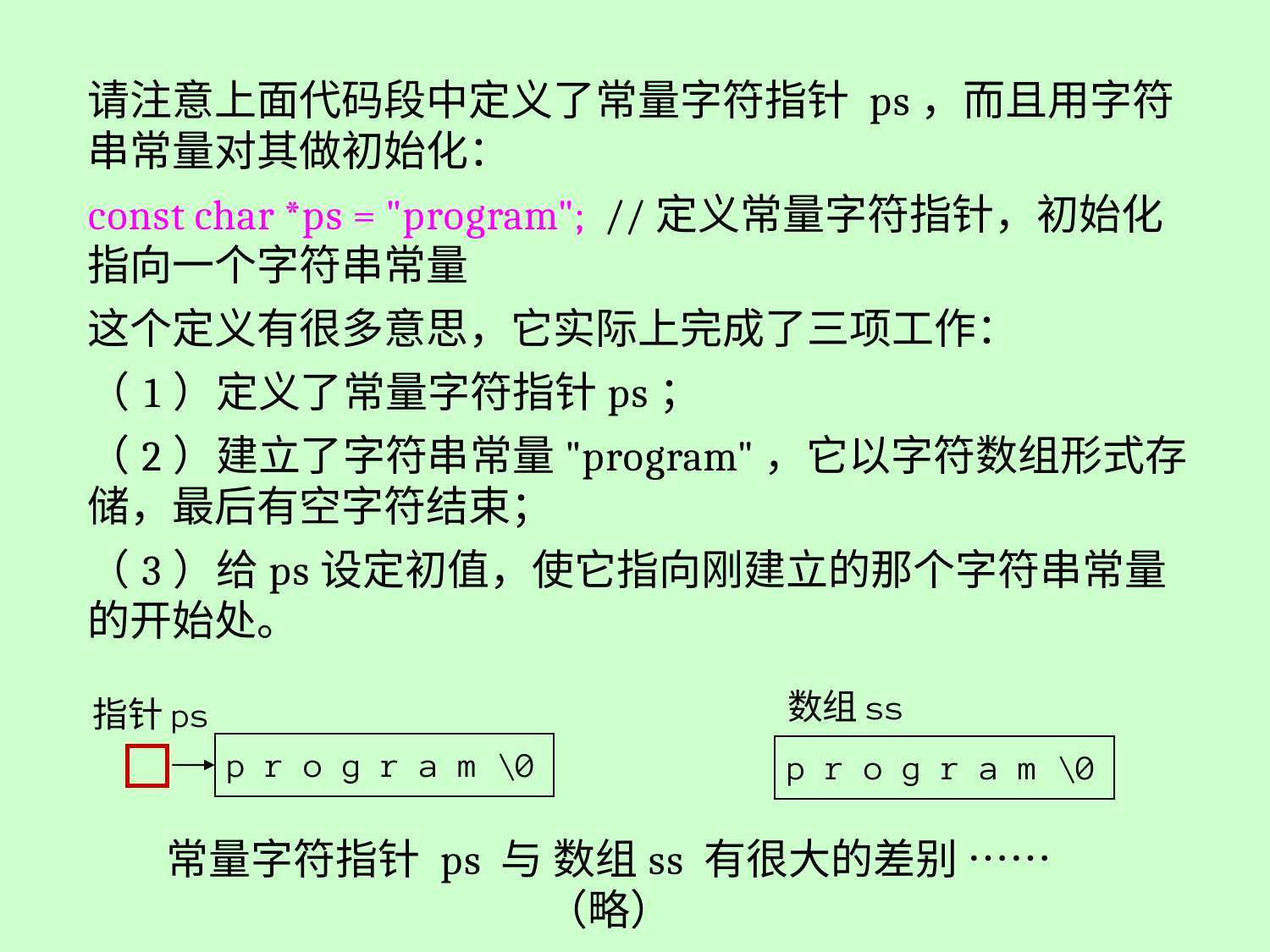

请注意上面代码段中定义了常量字符指针 ps，而且用字符串常量对其做初始化：
const char *ps = "program";  //定义常量字符指针，初始化指向一个字符串常量
这个定义有很多意思，它实际上完成了三项工作：
（1）定义了常量字符指针ps；
（2）建立了字符串常量"program"，它以字符数组形式存储，最后有空字符结束；
（3）给ps设定初值，使它指向刚建立的那个字符串常量的开始处。
数组ss
指针ps
p r o g r a m \0
p r o g r a m \0

常量字符指针 ps 与 数组ss 有很大的差别 ……（略）
74